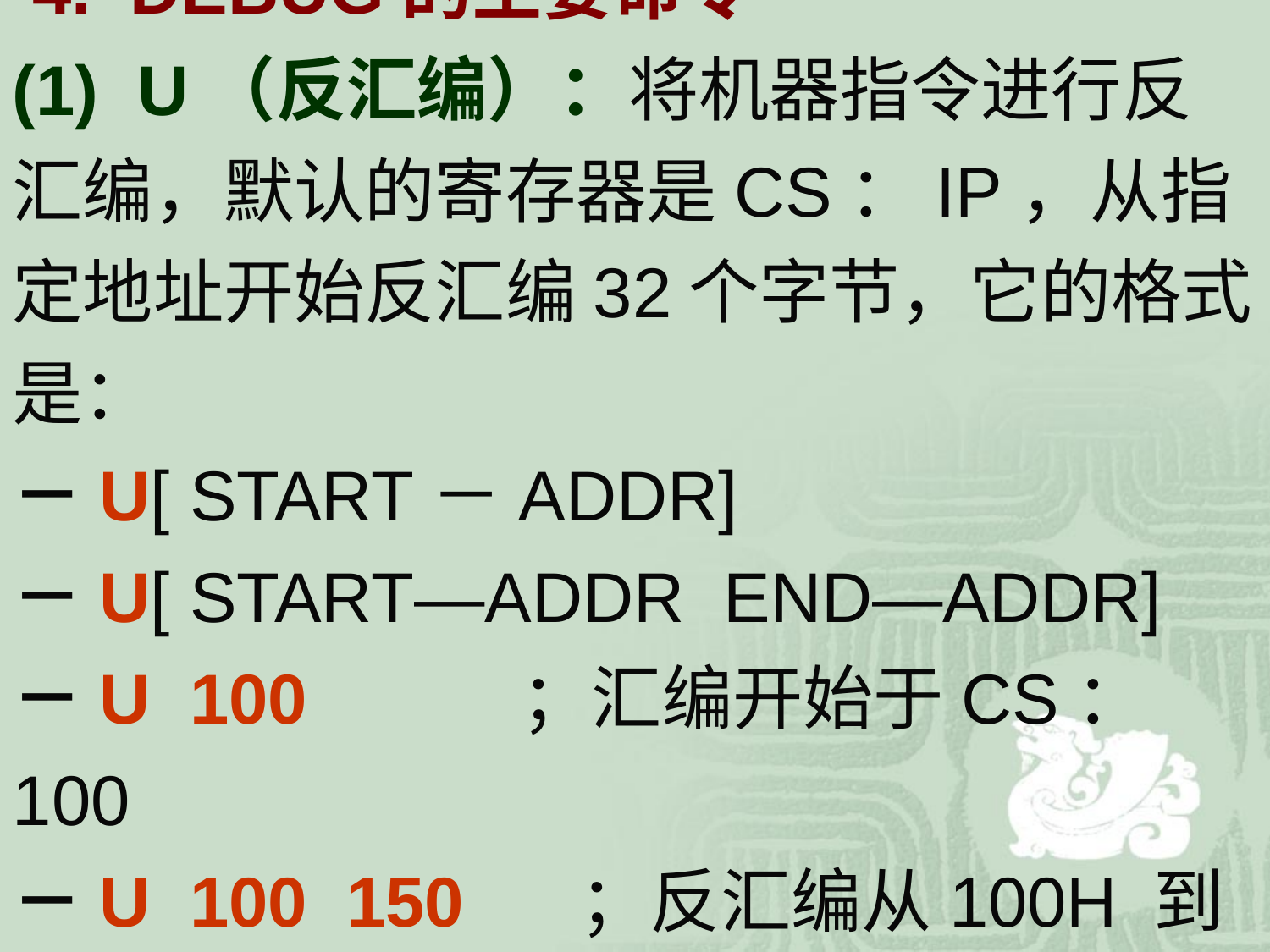

# 4.  DEBUG的主要命令 (1)  U（反汇编）：将机器指令进行反汇编，默认的寄存器是CS：IP，从指定地址开始反汇编32个字节，它的格式是： －U[ START－ADDR] －U[ START—ADDR  END—ADDR] －U  100          ；汇编开始于CS：100 －U  100  150     ；反汇编从100H 到					150H的内容。